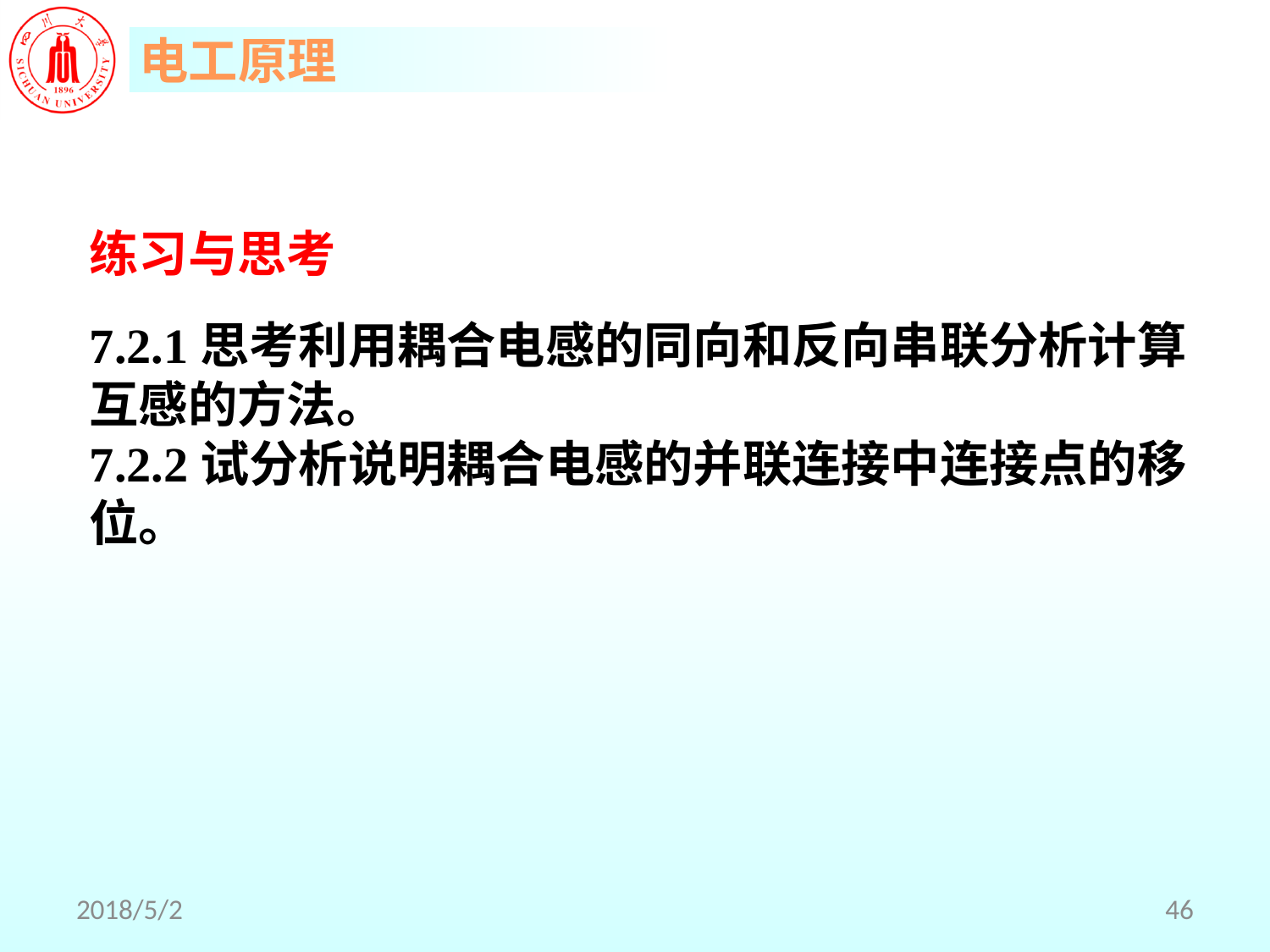

练习与思考
7.2.1思考利用耦合电感的同向和反向串联分析计算互感的方法。
7.2.2试分析说明耦合电感的并联连接中连接点的移位。
2018/5/2
46